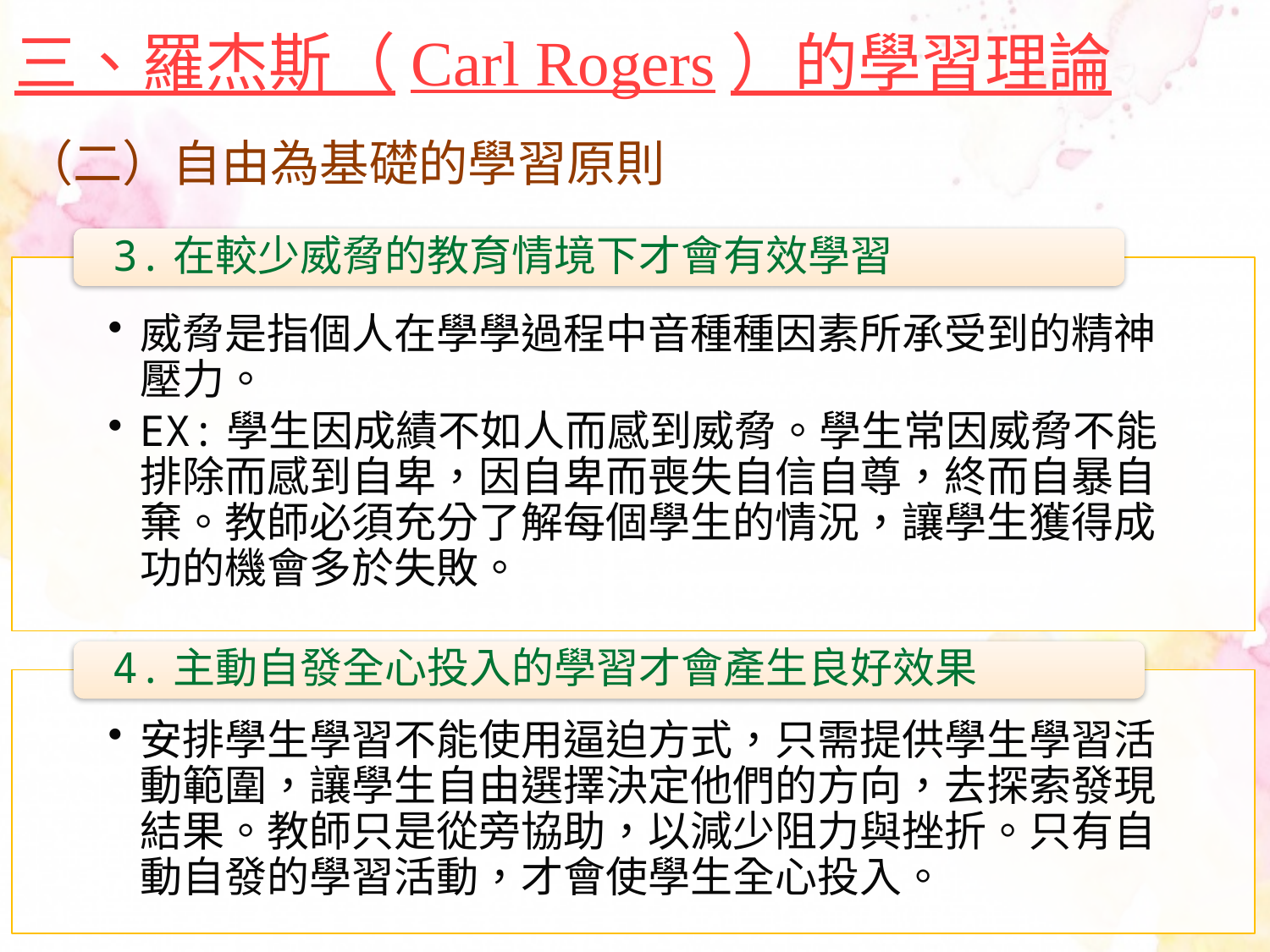

三、羅杰斯（Carl Rogers）的學習理論
（二）自由為基礎的學習原則
威脅是指個人在學學過程中音種種因素所承受到的精神壓力。
EX:學生因成績不如人而感到威脅。學生常因威脅不能排除而感到自卑，因自卑而喪失自信自尊，終而自暴自棄。教師必須充分了解每個學生的情況，讓學生獲得成功的機會多於失敗。
3.在較少威脅的教育情境下才會有效學習
安排學生學習不能使用逼迫方式，只需提供學生學習活動範圍，讓學生自由選擇決定他們的方向，去探索發現結果。教師只是從旁協助，以減少阻力與挫折。只有自動自發的學習活動，才會使學生全心投入。
4.主動自發全心投入的學習才會產生良好效果